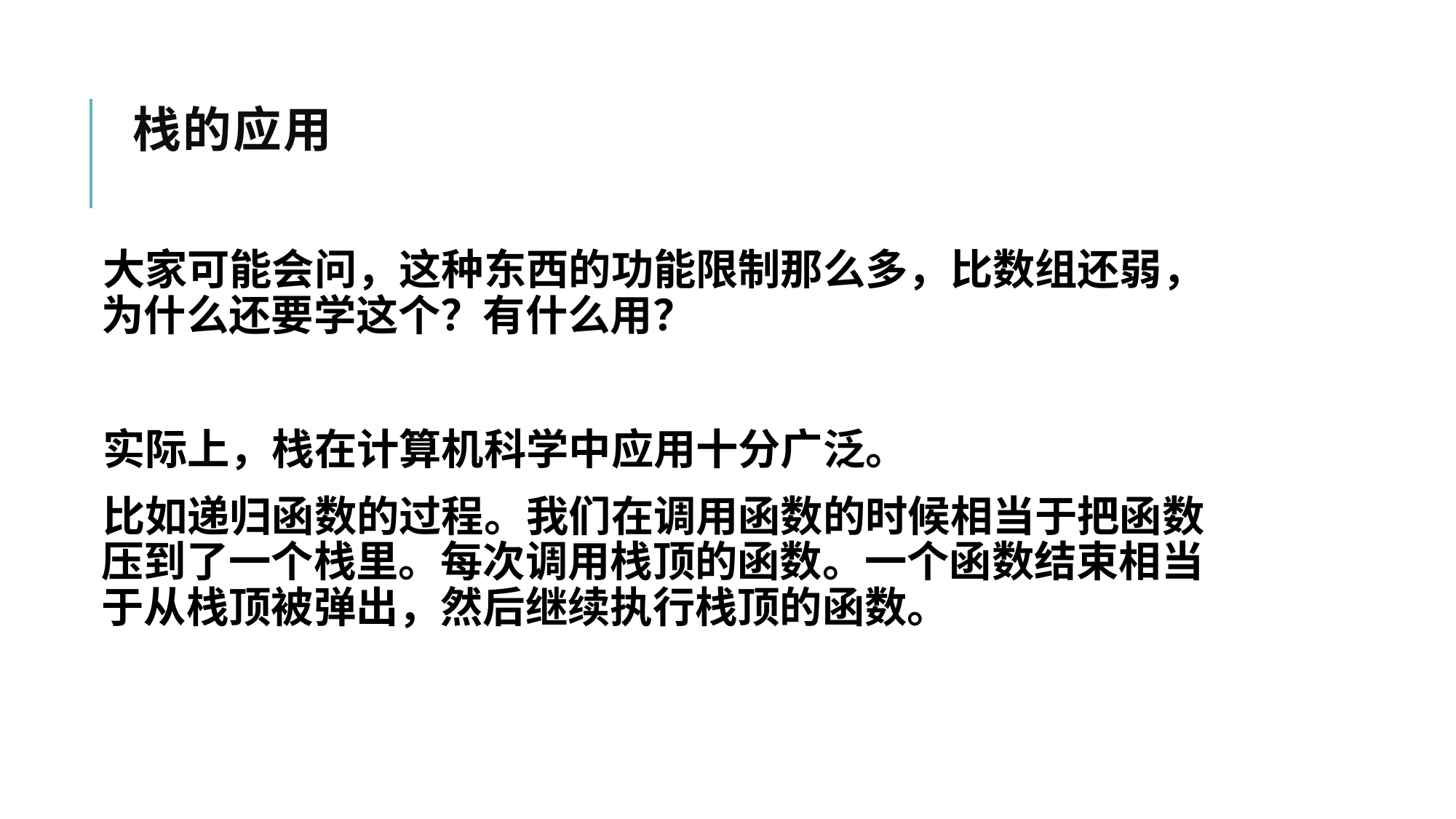

# 栈的应用
大家可能会问，这种东西的功能限制那么多，比数组还弱，为什么还要学这个？有什么用？

实际上，栈在计算机科学中应用十分广泛。
比如递归函数的过程。我们在调用函数的时候相当于把函数压到了一个栈里。每次调用栈顶的函数。一个函数结束相当于从栈顶被弹出，然后继续执行栈顶的函数。